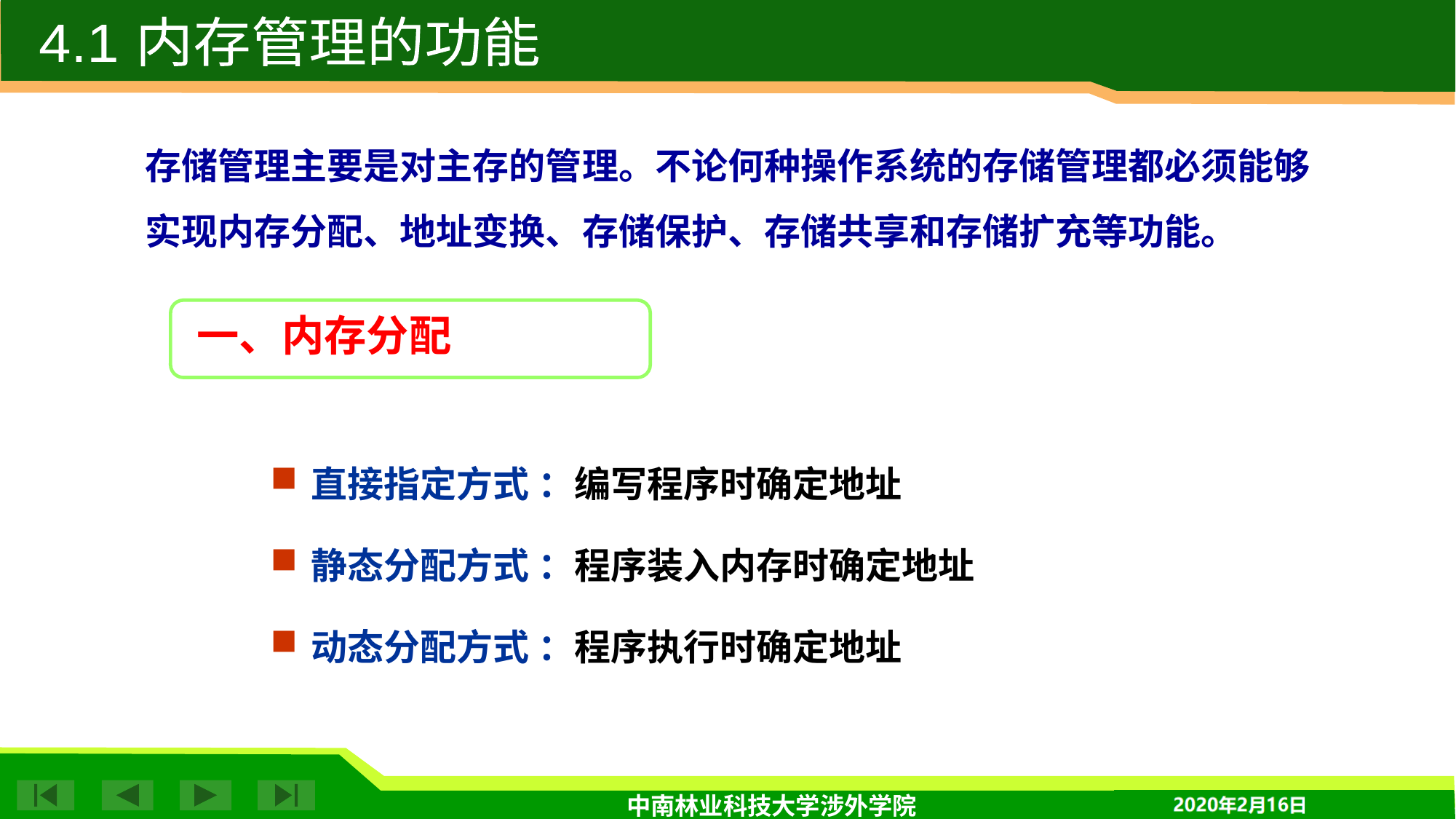

4.1 内存管理的功能
存储管理主要是对主存的管理。不论何种操作系统的存储管理都必须能够实现内存分配、地址变换、存储保护、存储共享和存储扩充等功能。

一、内存分配
直接指定方式 ：编写程序时确定地址
静态分配方式 ：程序装入内存时确定地址
动态分配方式 ：程序执行时确定地址